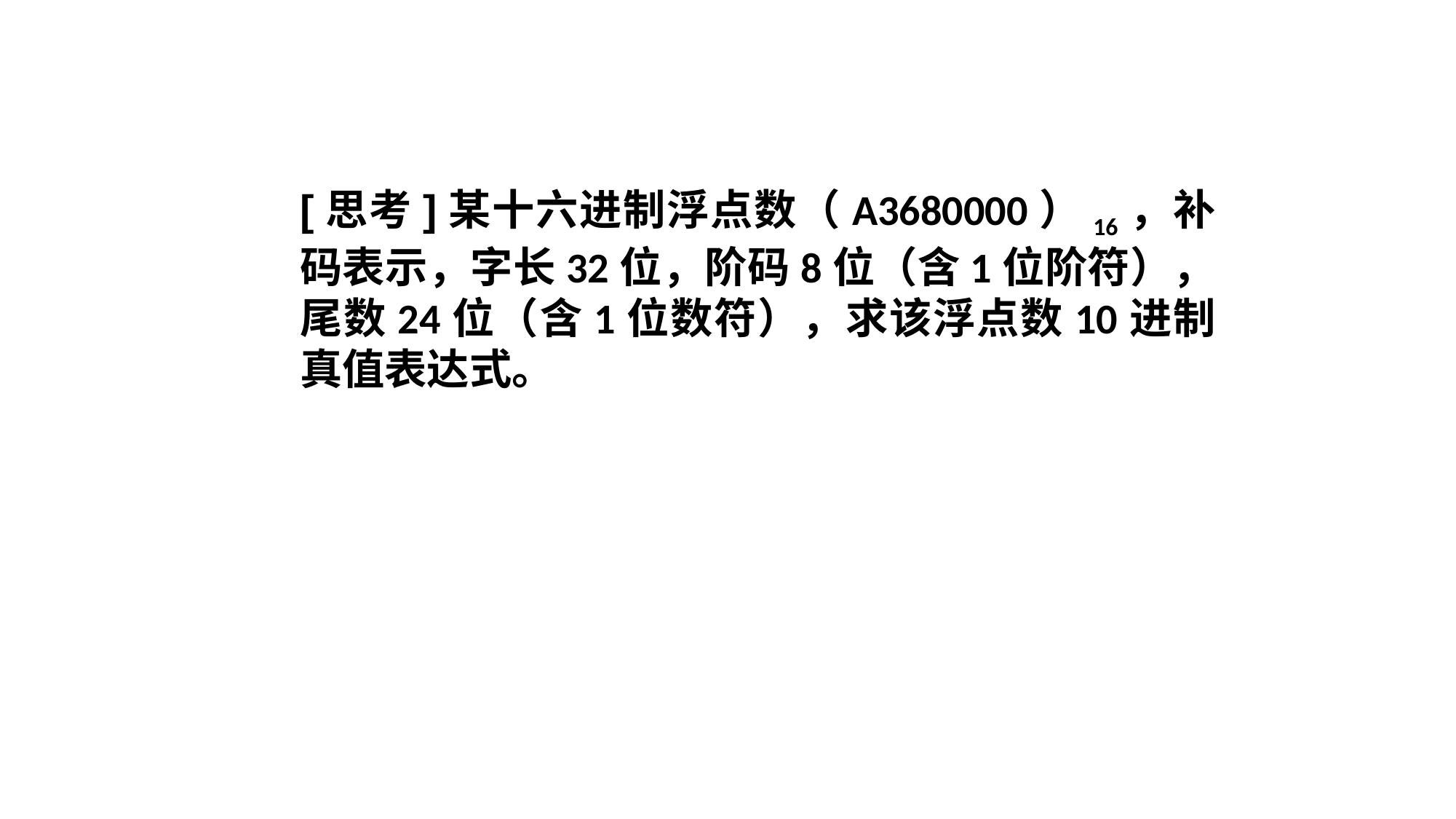

[思考]某十六进制浮点数（A3680000）16，补码表示，字长32位，阶码8位（含1位阶符），尾数24位（含1位数符），求该浮点数10进制真值表达式。